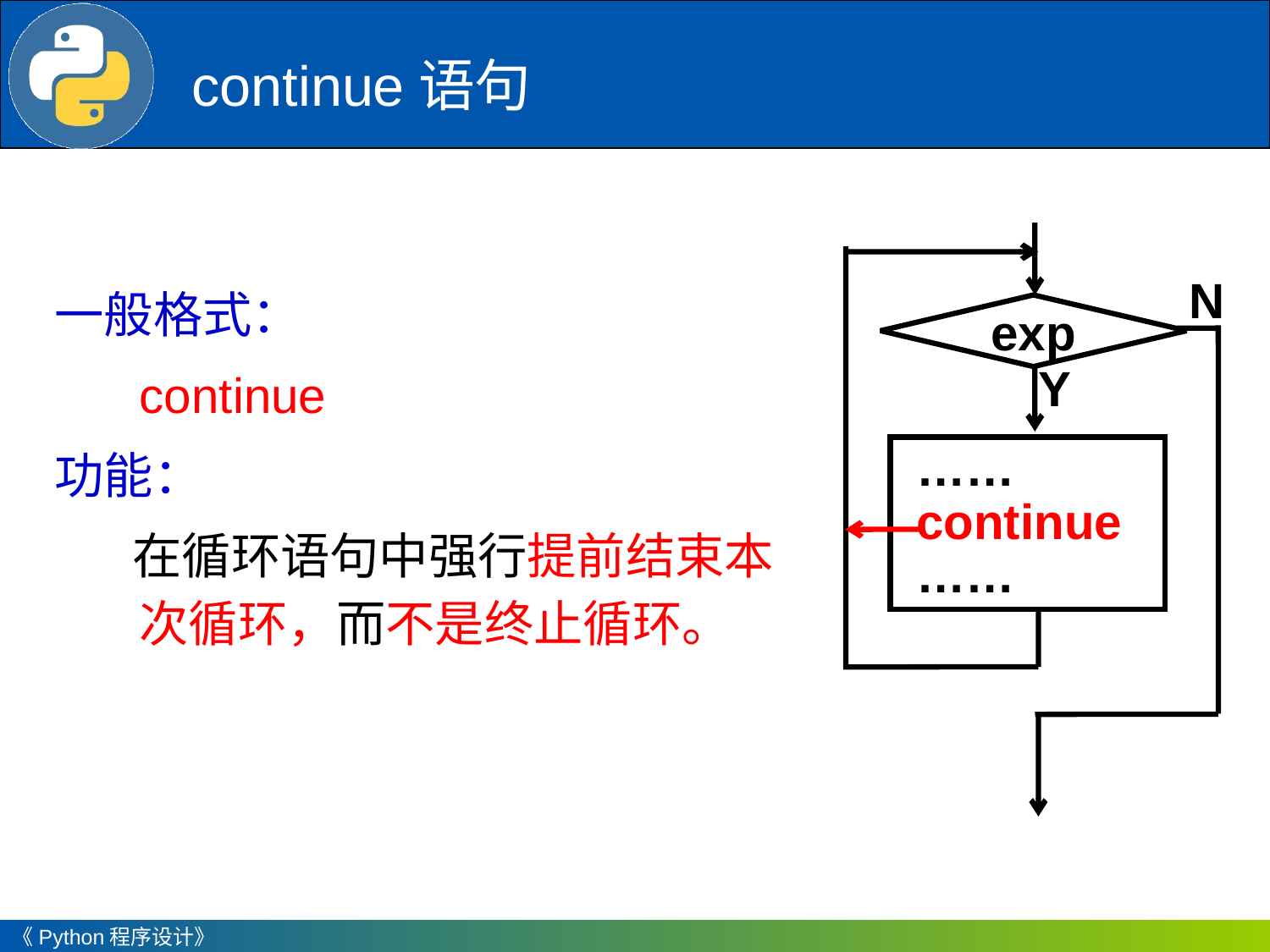

continue语句

N
exp

  Y

 ……
 continue
 ……

一般格式：
	continue
功能：
      在循环语句中强行提前结束本次循环，而不是终止循环。